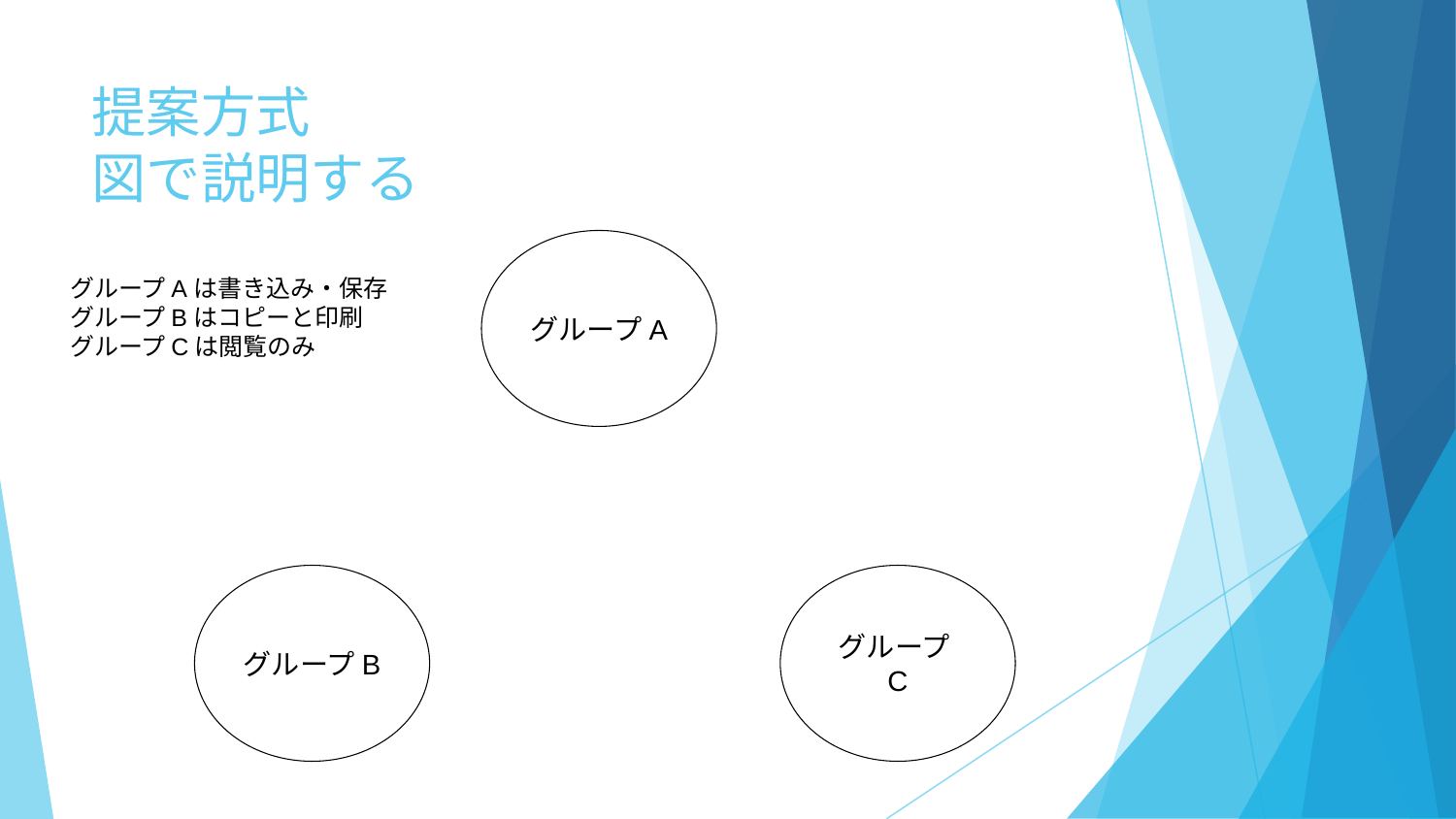

# 提案方式 図で説明する
グループA
グループAは書き込み・保存
グループBはコピーと印刷
グループCは閲覧のみ

グループC
グループB